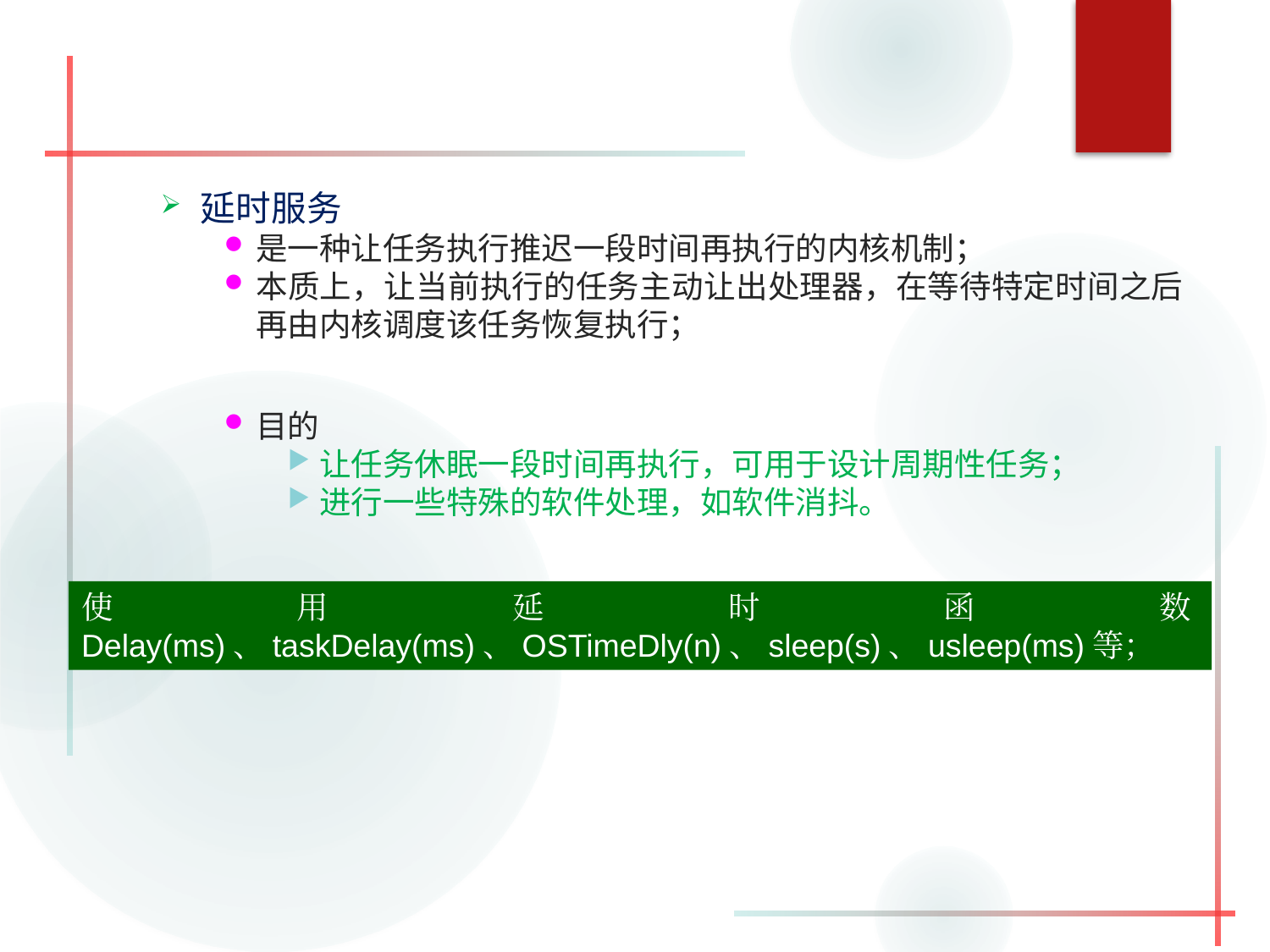

41
延时服务
是一种让任务执行推迟一段时间再执行的内核机制；
本质上，让当前执行的任务主动让出处理器，在等待特定时间之后再由内核调度该任务恢复执行；

目的
让任务休眠一段时间再执行，可用于设计周期性任务；
进行一些特殊的软件处理，如软件消抖。

使用延时函数Delay(ms)、taskDelay(ms)、OSTimeDly(n)、sleep(s)、usleep(ms)等；